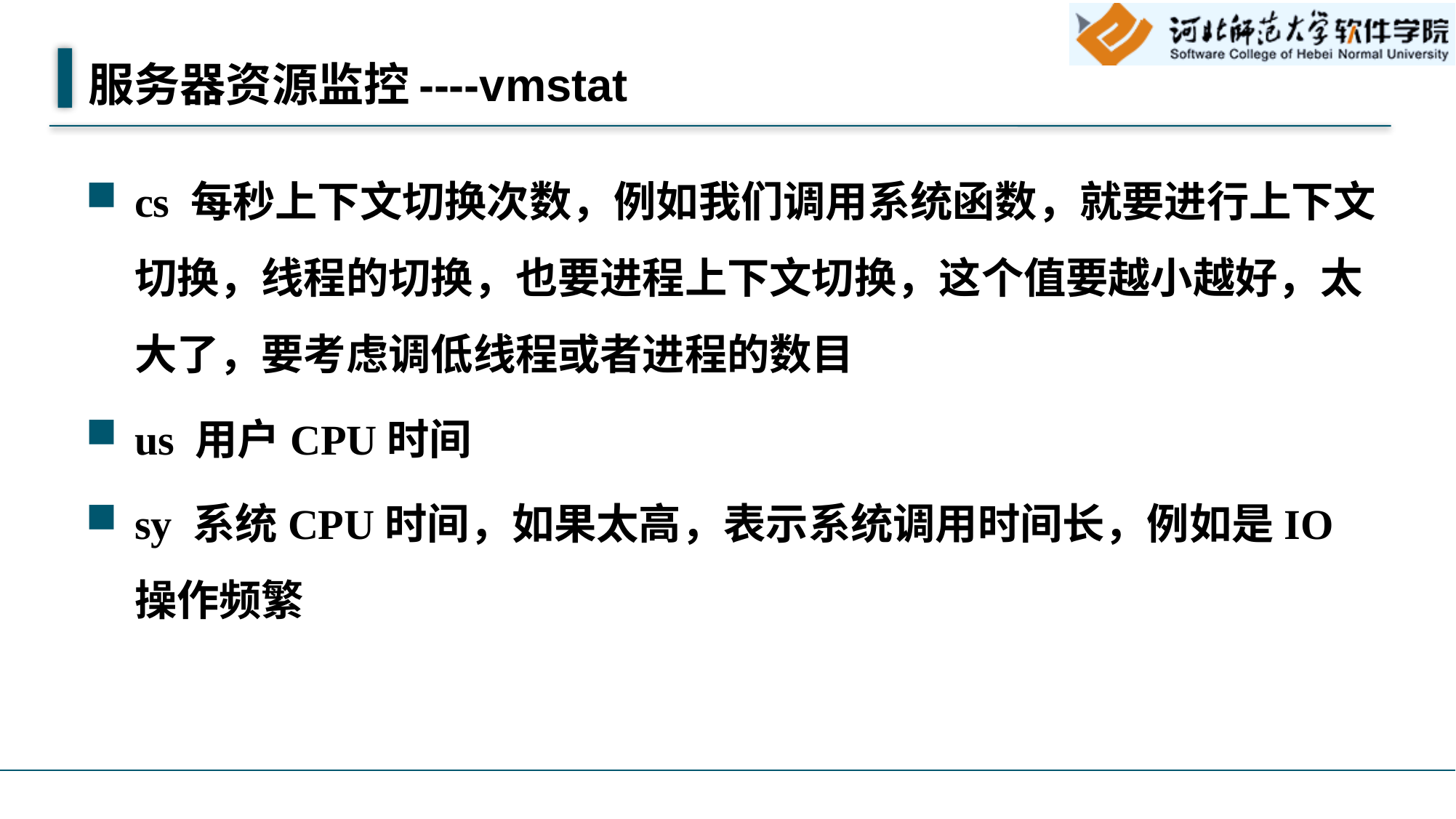

# 服务器资源监控----vmstat
cs 每秒上下文切换次数，例如我们调用系统函数，就要进行上下文切换，线程的切换，也要进程上下文切换，这个值要越小越好，太大了，要考虑调低线程或者进程的数目
us 用户CPU时间
sy 系统CPU时间，如果太高，表示系统调用时间长，例如是IO操作频繁